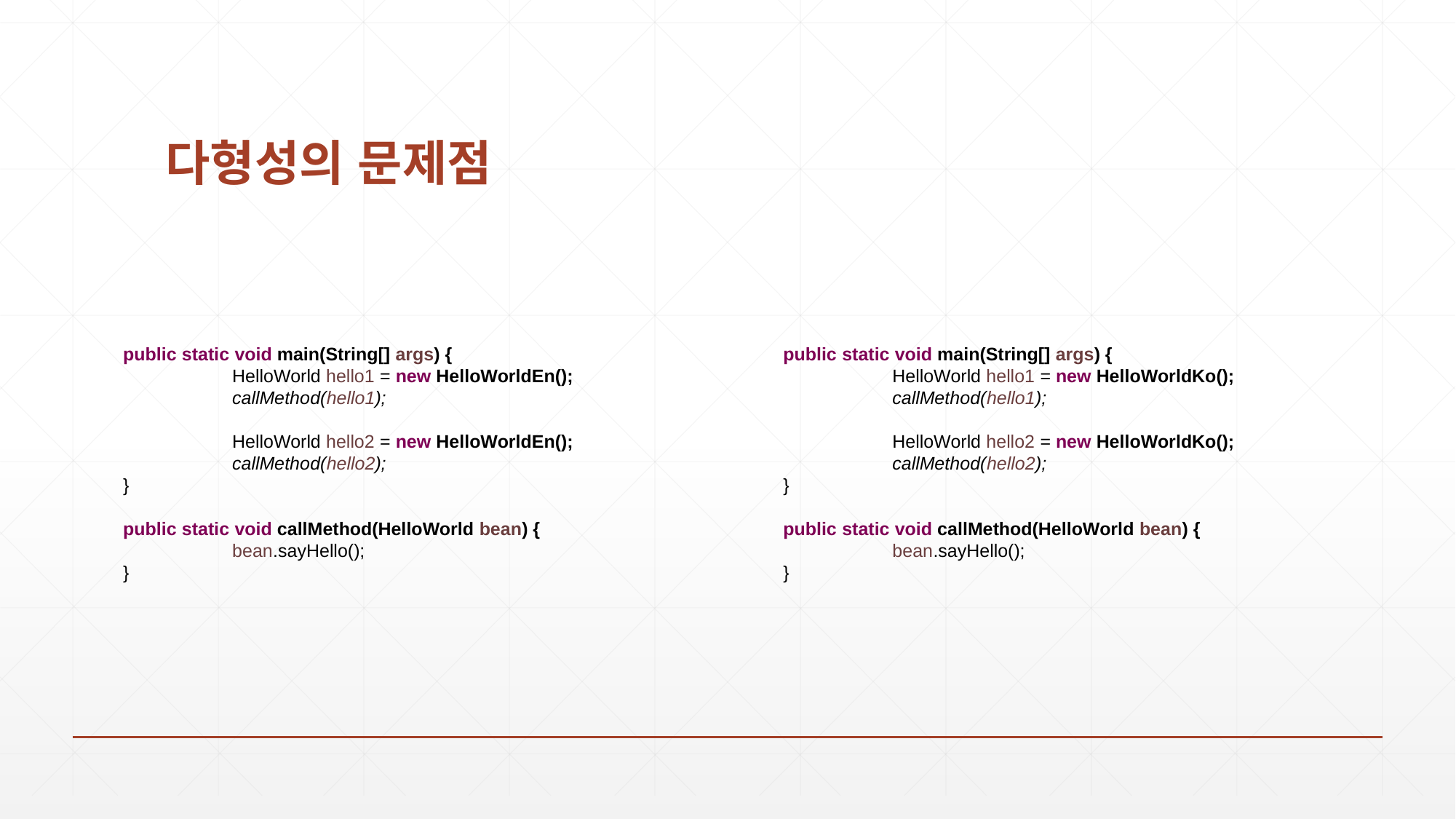

# 다형성의 문제점
public static void main(String[] args) {
	HelloWorld hello1 = new HelloWorldEn();
	callMethod(hello1);

	HelloWorld hello2 = new HelloWorldEn();
	callMethod(hello2);
}

public static void callMethod(HelloWorld bean) {
	bean.sayHello();
}
public static void main(String[] args) {
	HelloWorld hello1 = new HelloWorldKo();
	callMethod(hello1);

	HelloWorld hello2 = new HelloWorldKo();
	callMethod(hello2);
}

public static void callMethod(HelloWorld bean) {
	bean.sayHello();
}